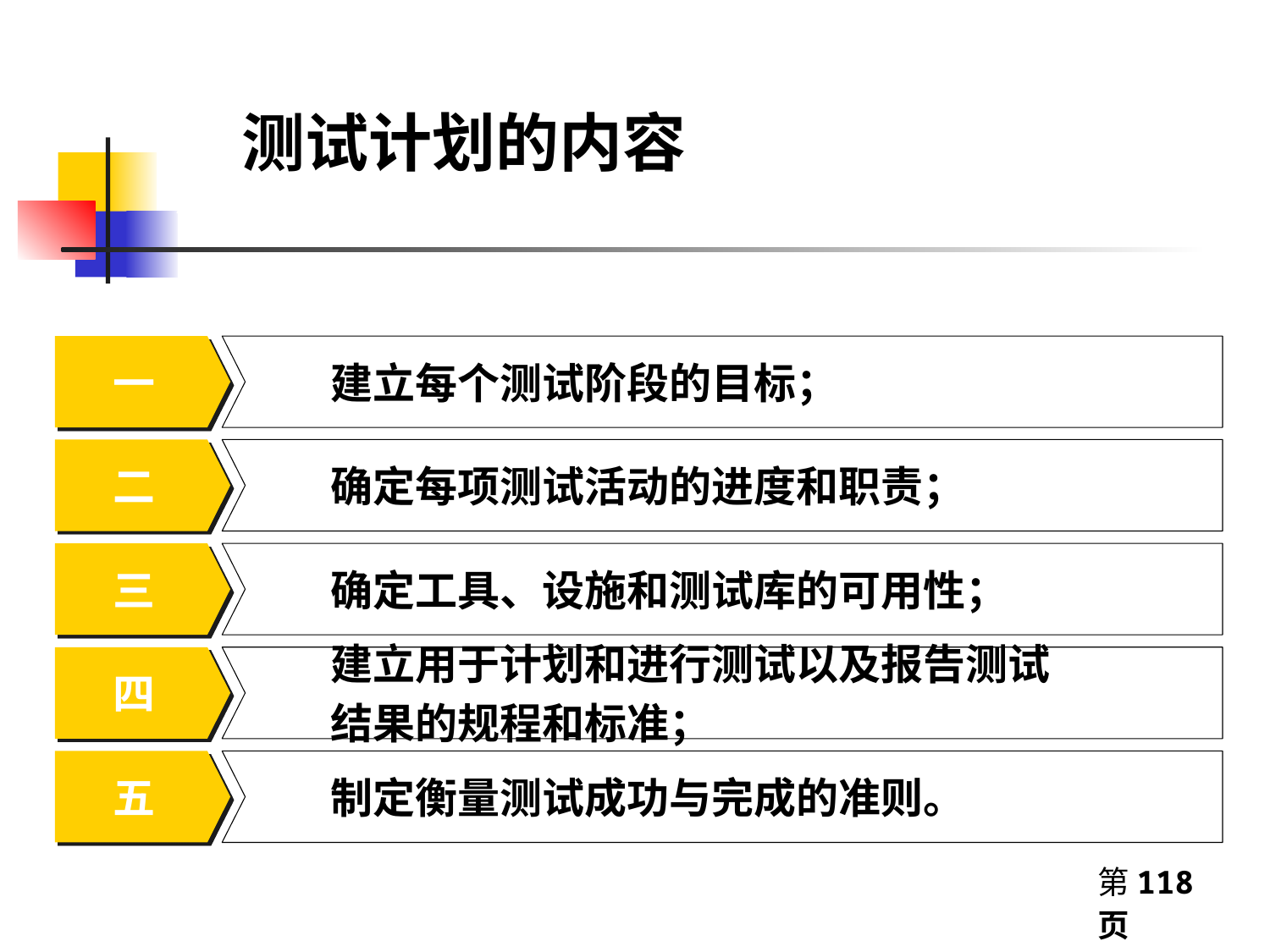

# 测试计划
 测试计划的内容

   一
建立每个测试阶段的目标；

   二
确定每项测试活动的进度和职责；

   三
确定工具、设施和测试库的可用性；
建立用于计划和进行测试以及报告测试
结果的规程和标准；

   四

   五
制定衡量测试成功与完成的准则。